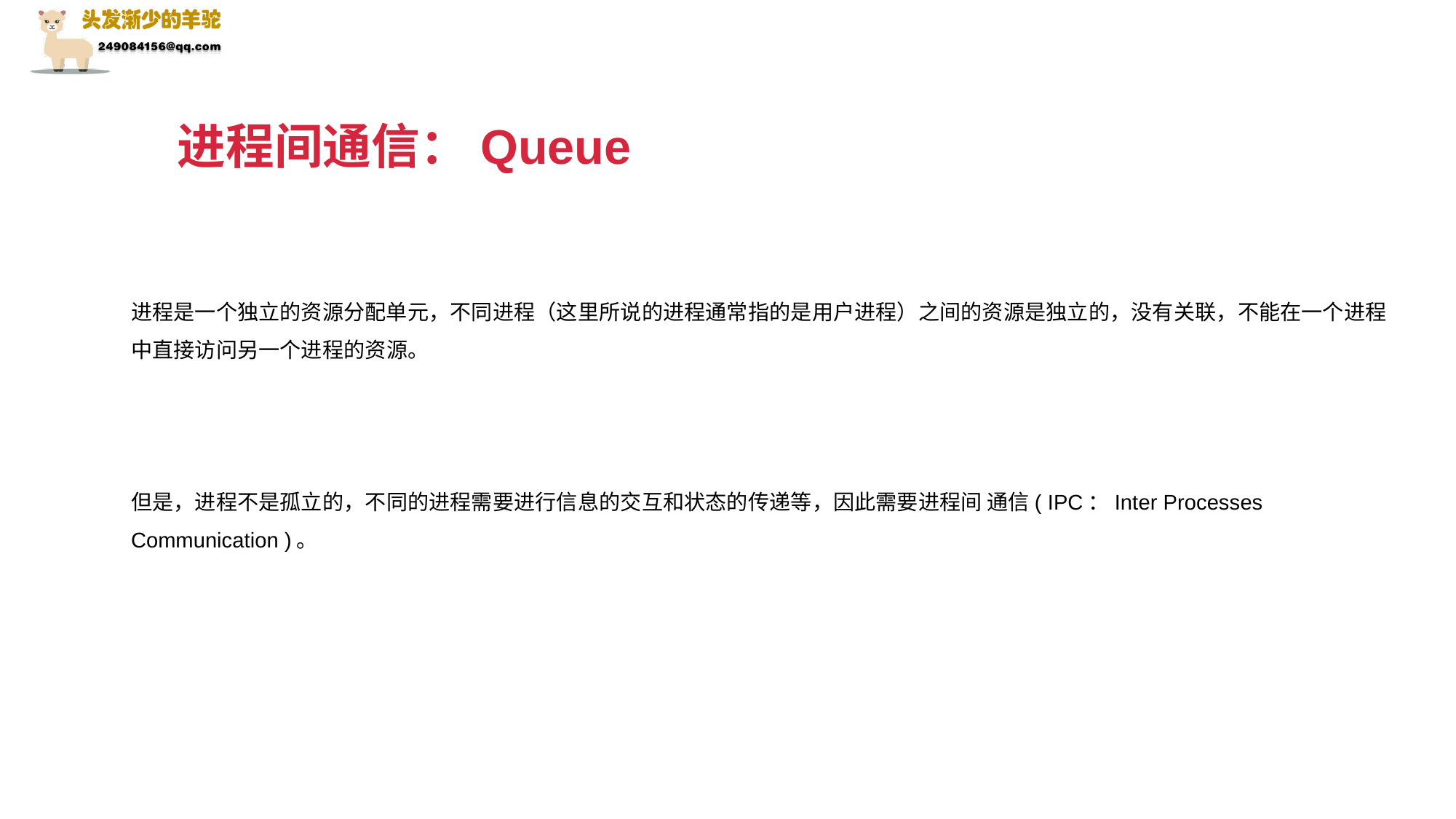

进程间通信：Queue
进程是一个独立的资源分配单元，不同进程（这里所说的进程通常指的是用户进程）之间的资源是独立的，没有关联，不能在一个进程中直接访问另一个进程的资源。
但是，进程不是孤立的，不同的进程需要进行信息的交互和状态的传递等，因此需要进程间 通信( IPC：Inter Processes Communication )。